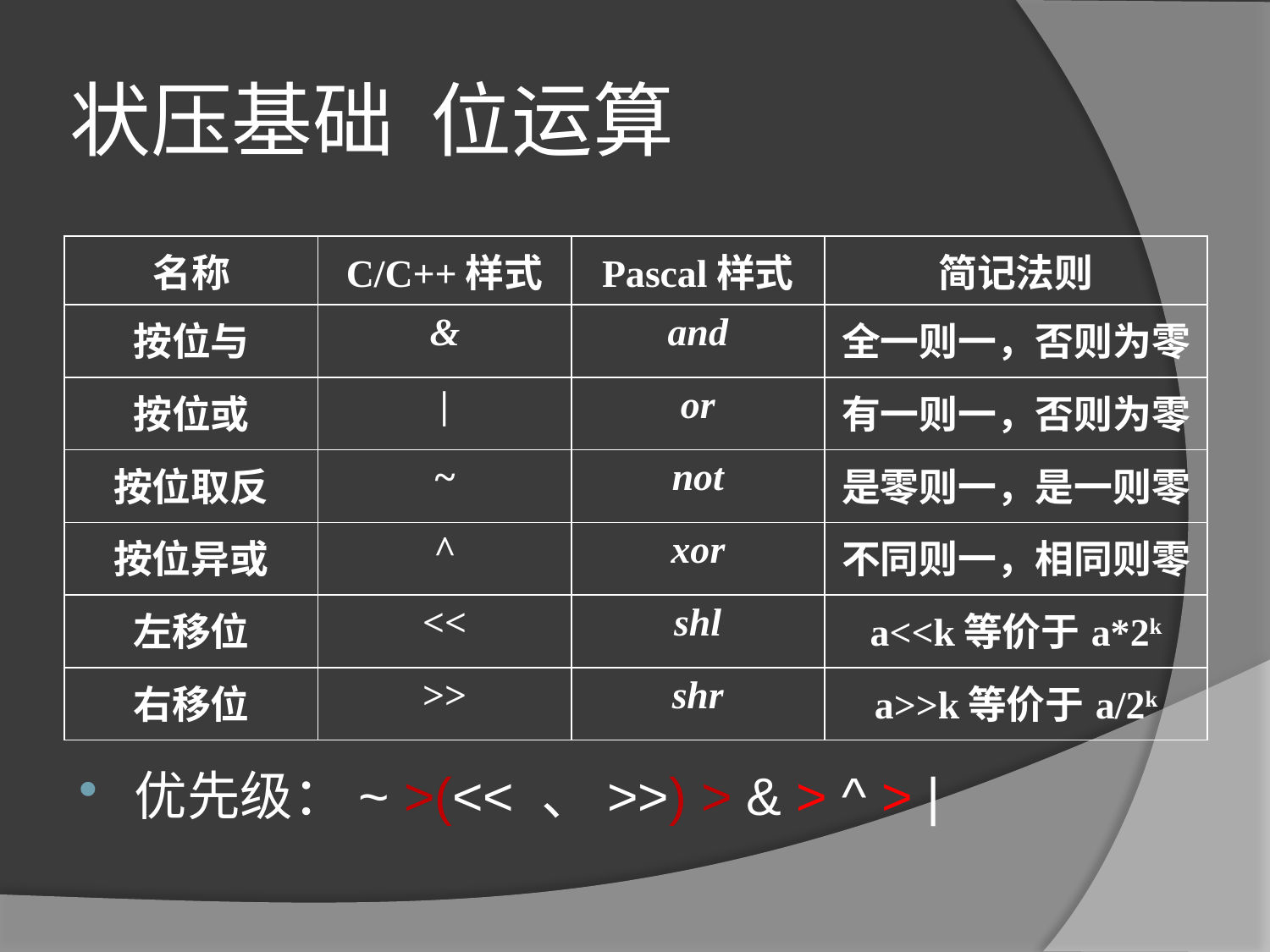

状压基础  位运算
| 名称 | C/C++样式 | Pascal样式 | 简记法则 |
| --- | --- | --- | --- |
| 按位与 | & | and | 全一则一，否则为零 |
| 按位或 | | | or | 有一则一，否则为零 |
| 按位取反 | ~ | not | 是零则一，是一则零 |
| 按位异或 | ^ | xor | 不同则一，相同则零 |
| 左移位 | << | shl | a<<k等价于a\*2k |
| 右移位 | >> | shr | a>>k等价于a/2k |
优先级：~ >(<< 、>>) > & > ^ > |